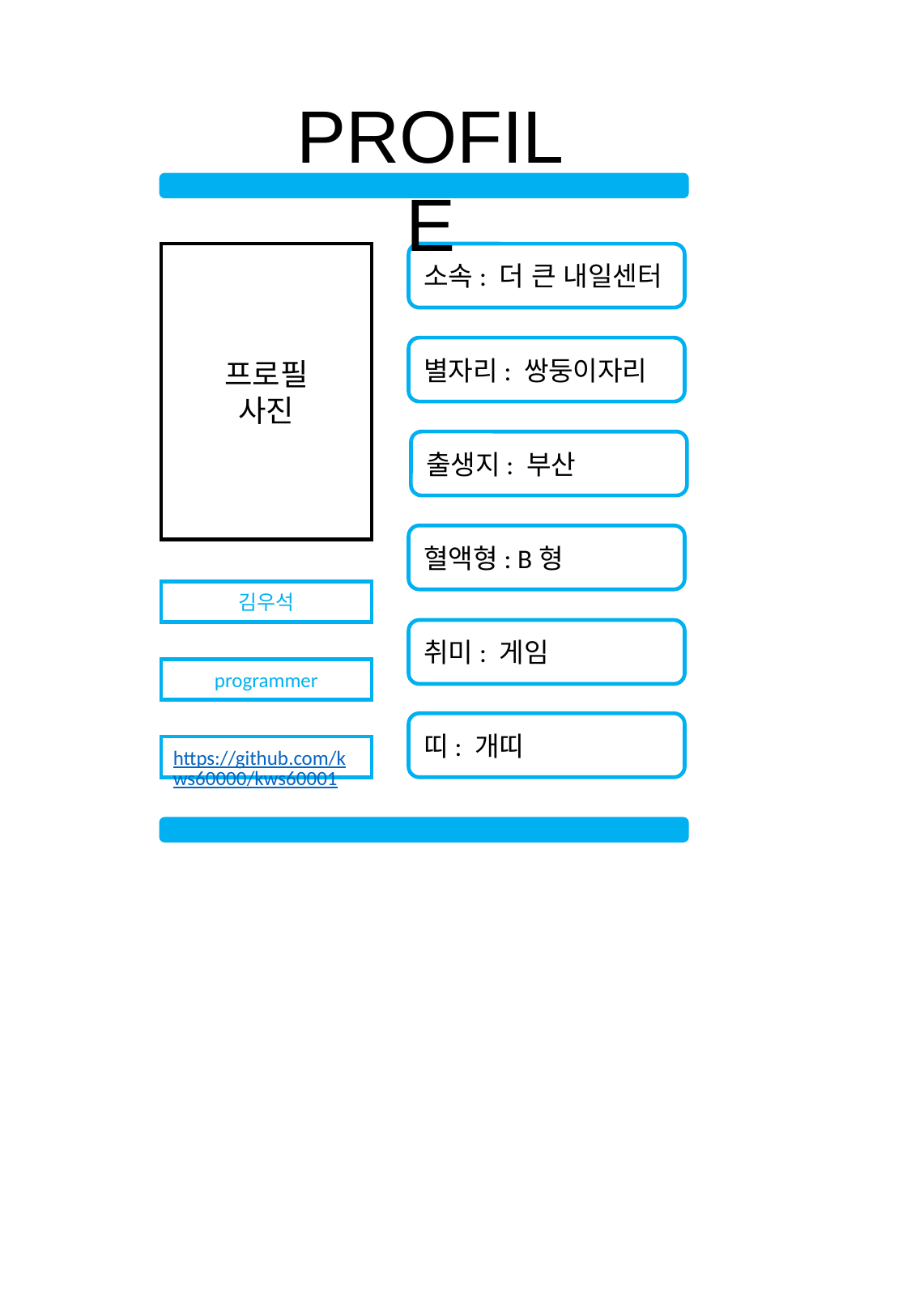

PROFILE

프로필
사진
소속: 더 큰 내일센터
별자리: 쌍둥이자리
출생지: 부산
혈액형: B형
김우석
취미: 게임
programmer
띠: 개띠
https://github.com/kws60000/kws60001